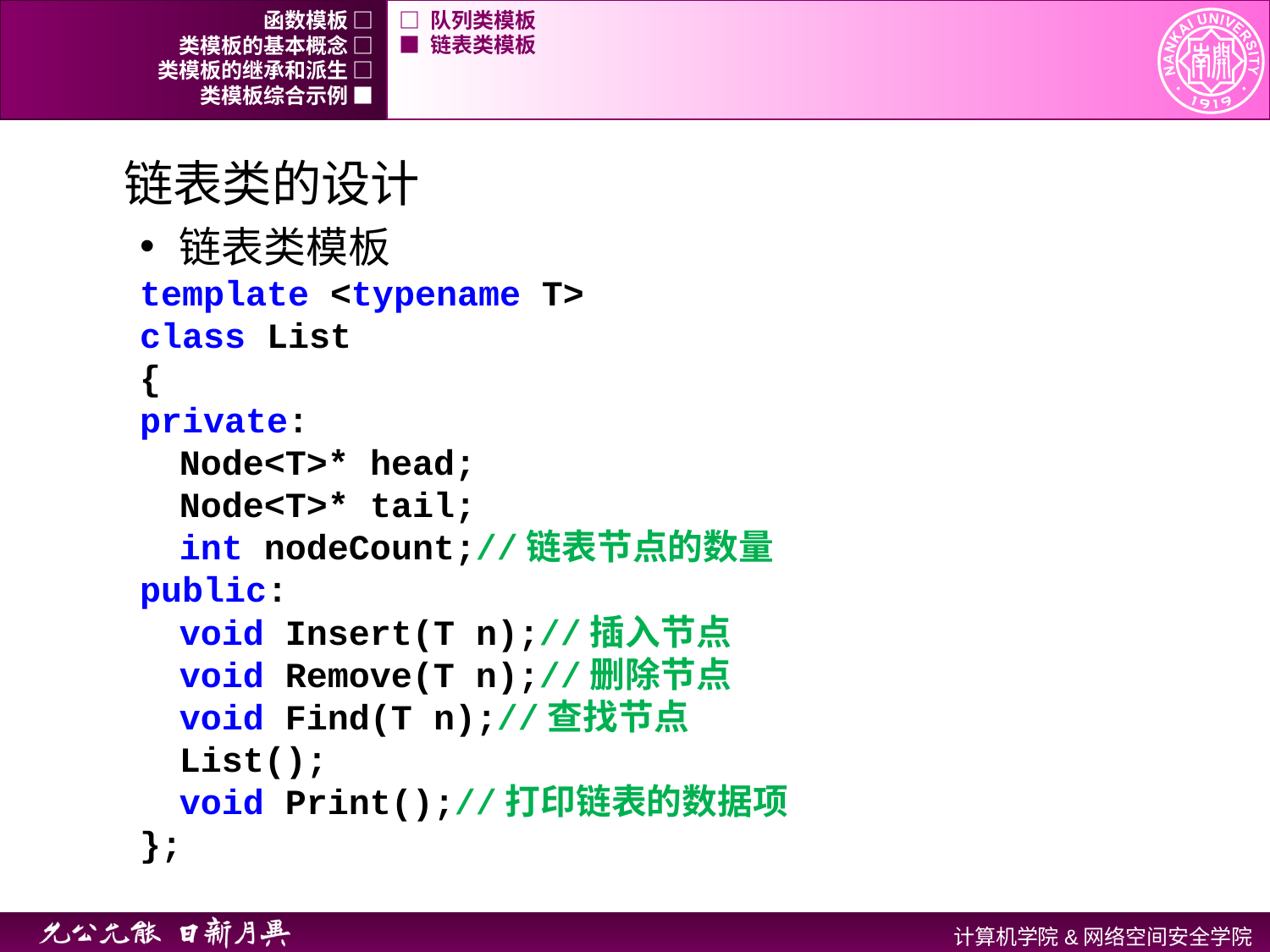

函数模板 □
□ 队列类模板
类模板的基本概念 □
■ 链表类模板
类模板的继承和派生 □

类模板综合示例 ■

链表类的设计
链表类模板
template <typename T>
class List
{
private:
	Node<T>* head;
	Node<T>* tail;
	int nodeCount;//链表节点的数量
public:
	void Insert(T n);//插入节点
	void Remove(T n);//删除节点
	void Find(T n);//查找节点
	List();
	void Print();//打印链表的数据项
};